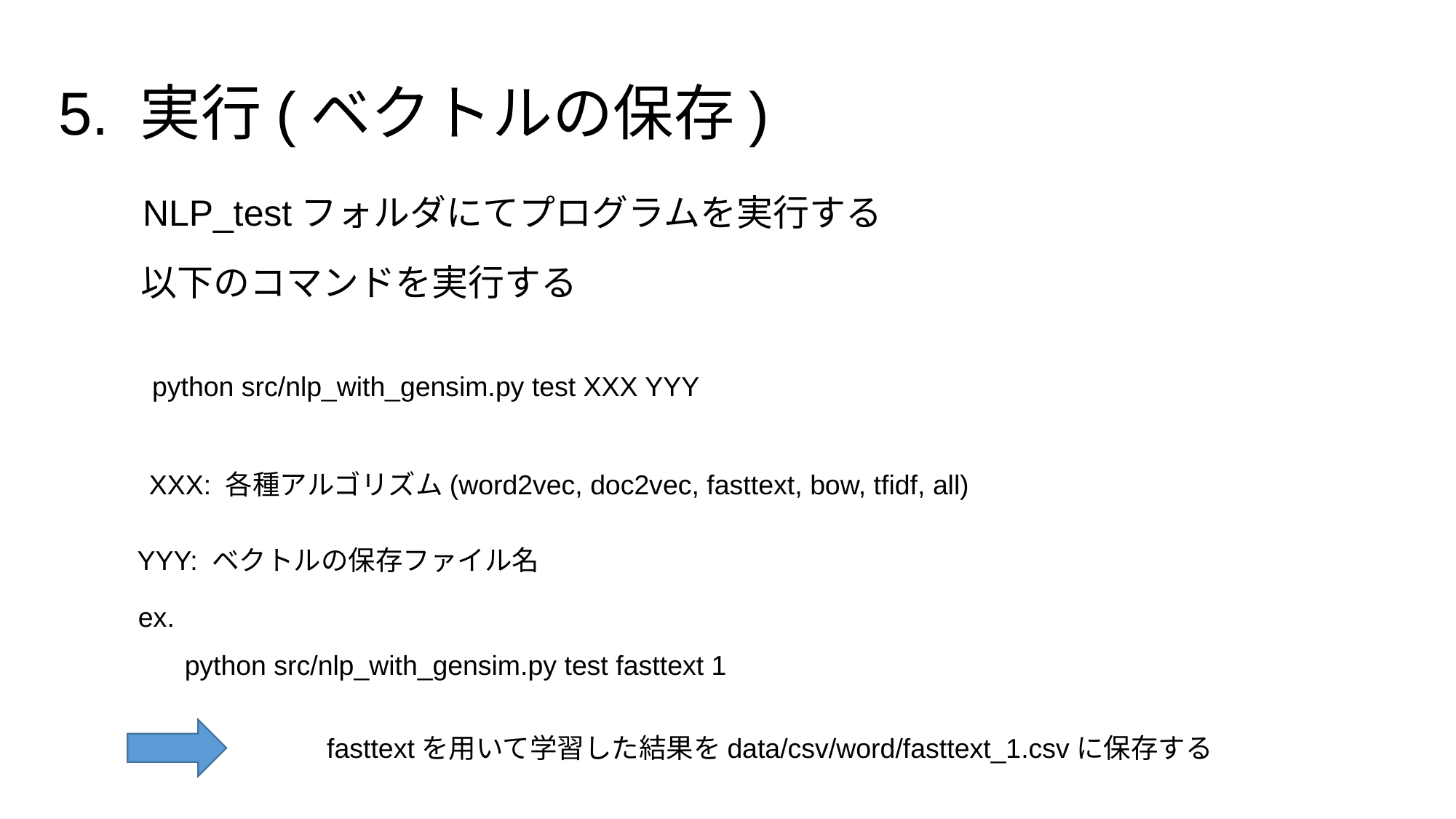

5. 実行(ベクトルの保存)
NLP_testフォルダにてプログラムを実行する
以下のコマンドを実行する
python src/nlp_with_gensim.py test XXX YYY
XXX: 各種アルゴリズム(word2vec, doc2vec, fasttext, bow, tfidf, all)
YYY: ベクトルの保存ファイル名
ex.
python src/nlp_with_gensim.py test fasttext 1

fasttextを用いて学習した結果をdata/csv/word/fasttext_1.csvに保存する